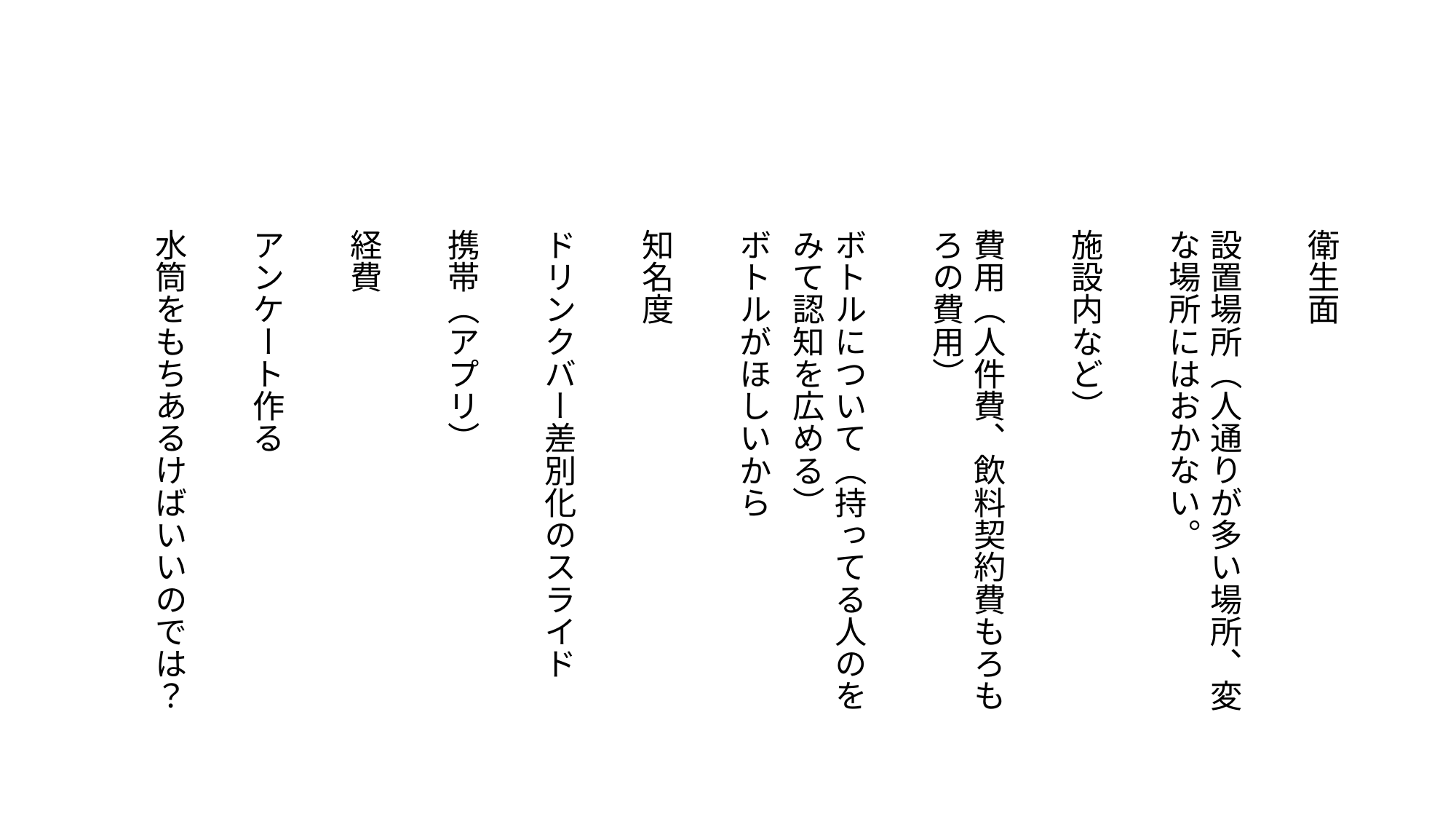

#
衛生面

設置場所（人通りが多い場所、変な場所にはおかない。

施設内など）

費用（人件費、飲料契約費もろもろの費用）

ボトルについて（持ってる人のをみて認知を広める）
ボトルがほしいから

知名度

ドリンクバー差別化のスライド

携帯（アプリ）

経費

アンケート作る

水筒をもちあるけばいいのでは？